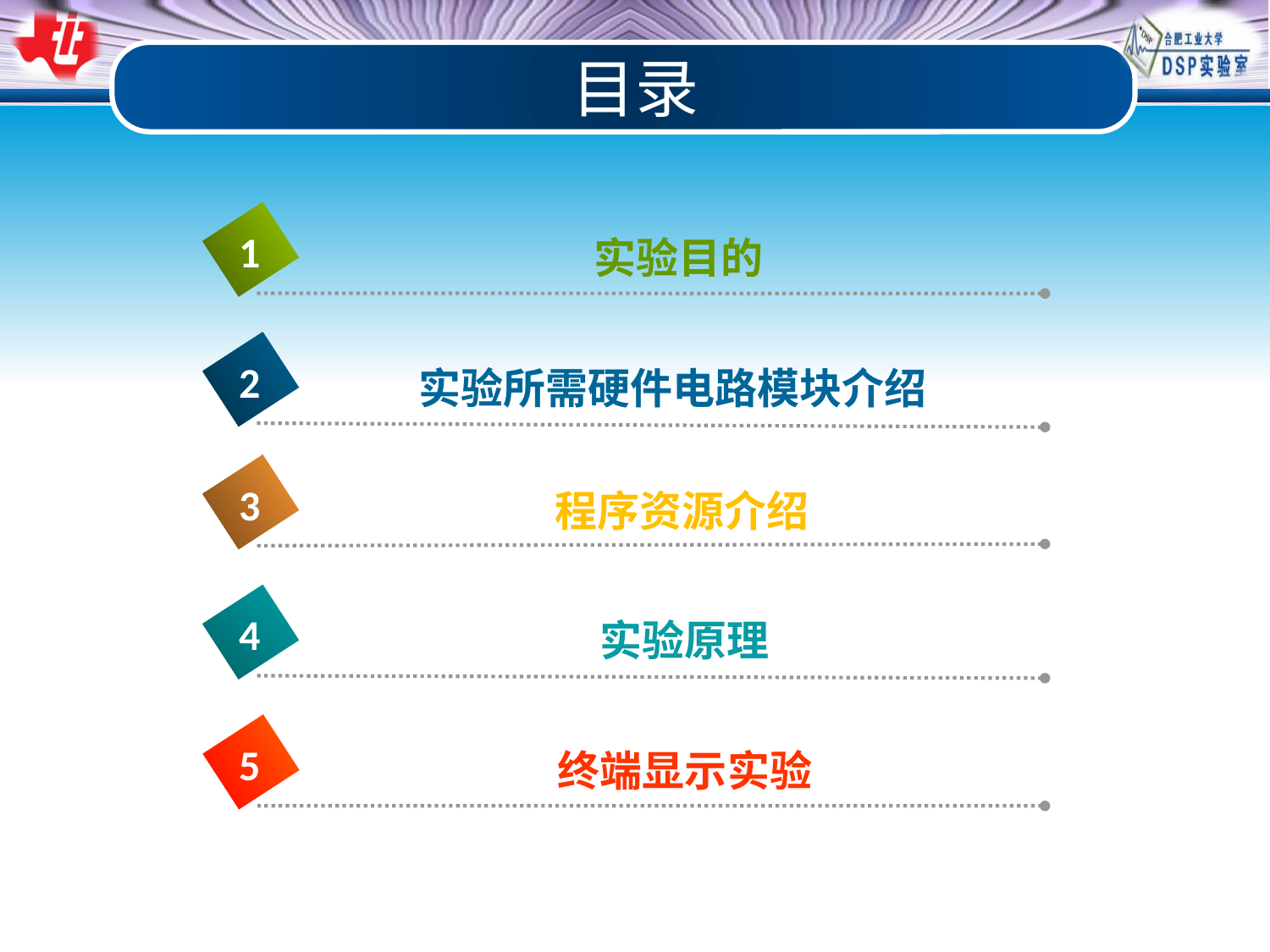

目录

1
实验目的

2
实验所需硬件电路模块介绍

3
程序资源介绍

4
实验原理

5
终端显示实验